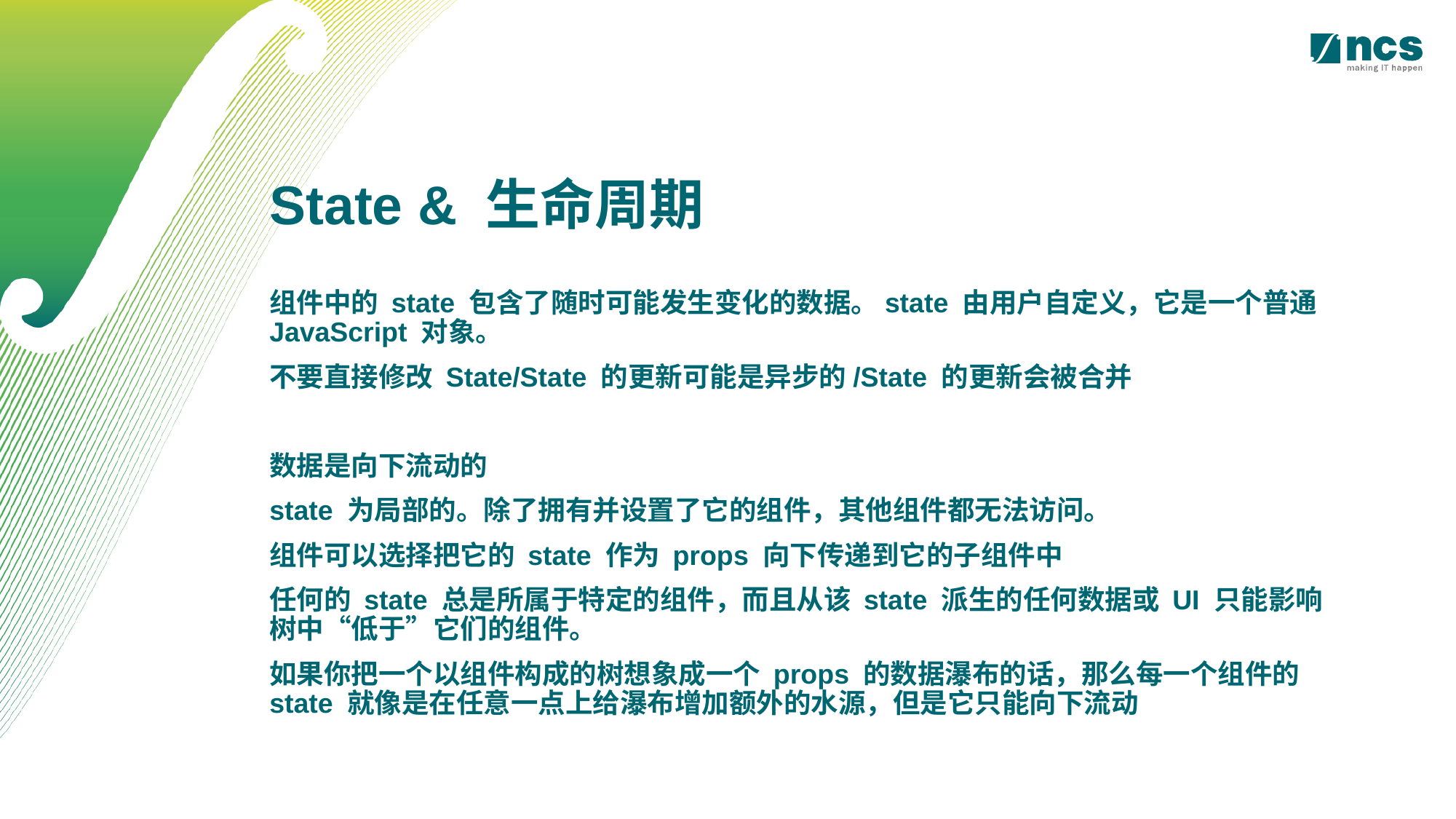

State & 生命周期
组件中的 state 包含了随时可能发生变化的数据。state 由用户自定义，它是一个普通 JavaScript 对象。
不要直接修改 State/State 的更新可能是异步的/State 的更新会被合并

数据是向下流动的
state 为局部的。除了拥有并设置了它的组件，其他组件都无法访问。
组件可以选择把它的 state 作为 props 向下传递到它的子组件中
任何的 state 总是所属于特定的组件，而且从该 state 派生的任何数据或 UI 只能影响树中“低于”它们的组件。
如果你把一个以组件构成的树想象成一个 props 的数据瀑布的话，那么每一个组件的 state 就像是在任意一点上给瀑布增加额外的水源，但是它只能向下流动